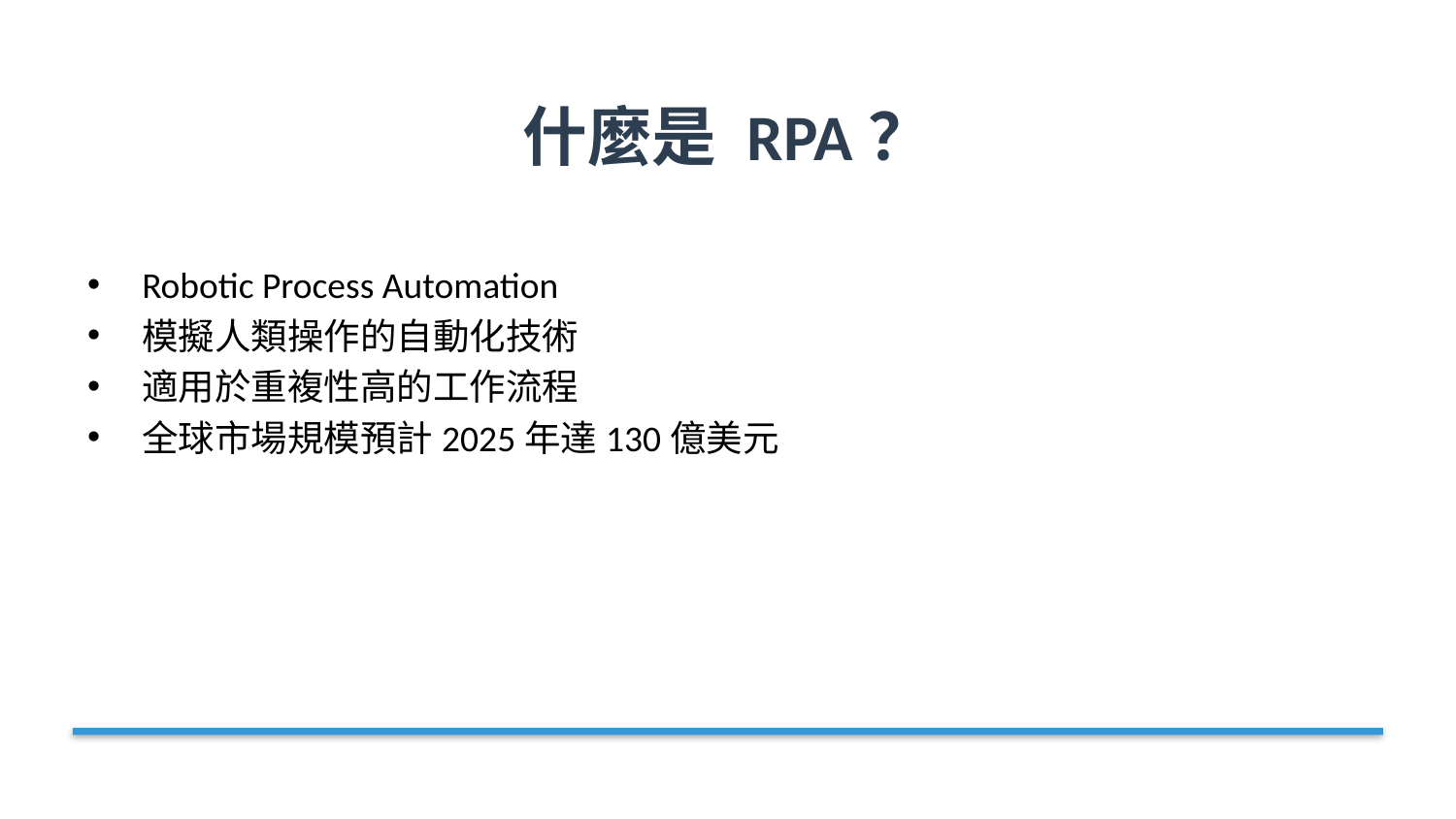

# 什麼是 RPA？
Robotic Process Automation
模擬人類操作的自動化技術
適用於重複性高的工作流程
全球市場規模預計2025年達130億美元